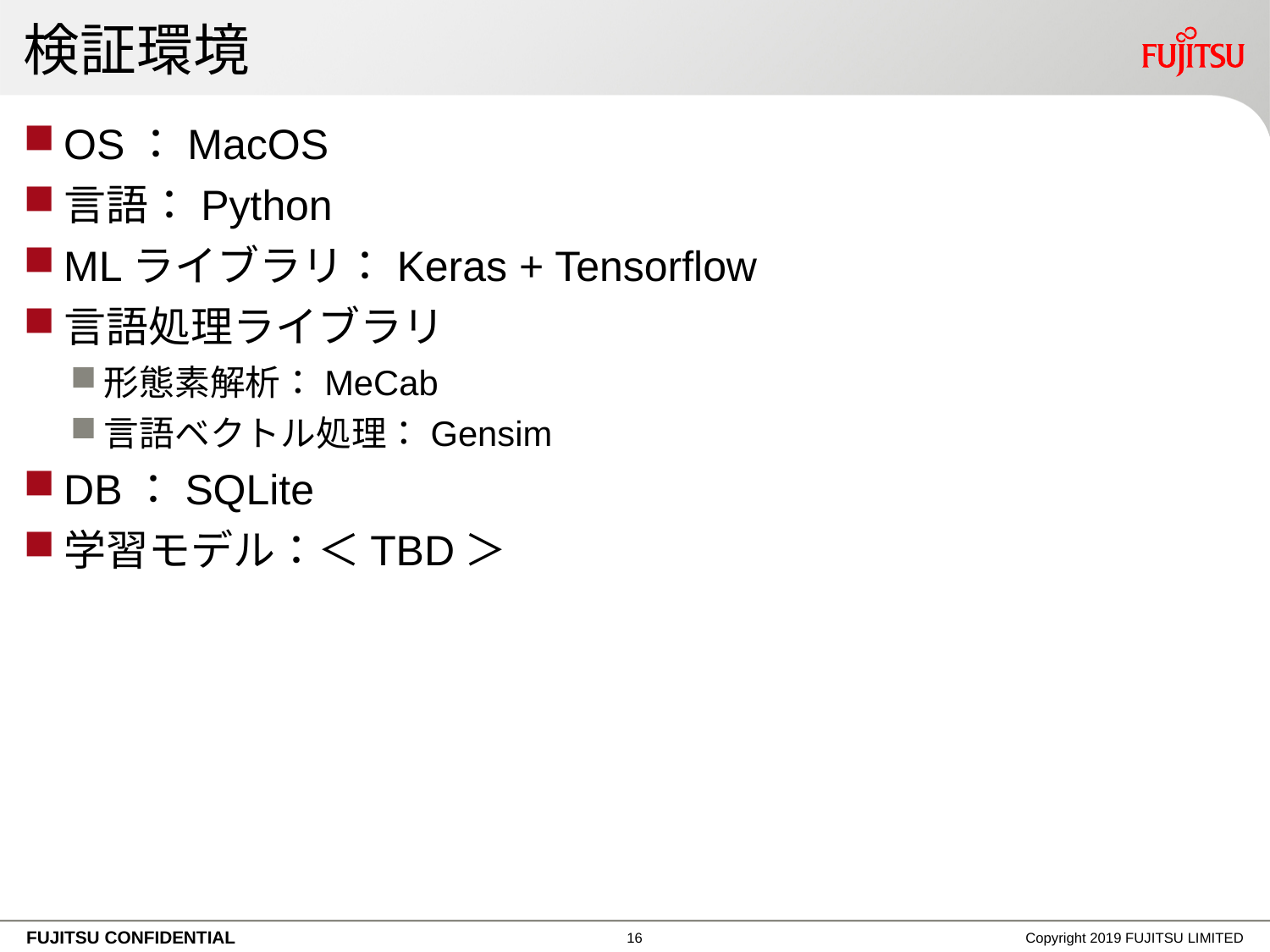

# 検証環境
OS：MacOS
言語：Python
MLライブラリ：Keras + Tensorflow
言語処理ライブラリ
形態素解析：MeCab
言語ベクトル処理：Gensim
DB：SQLite
学習モデル：＜TBD＞

16
Copyright 2019 FUJITSU LIMITED